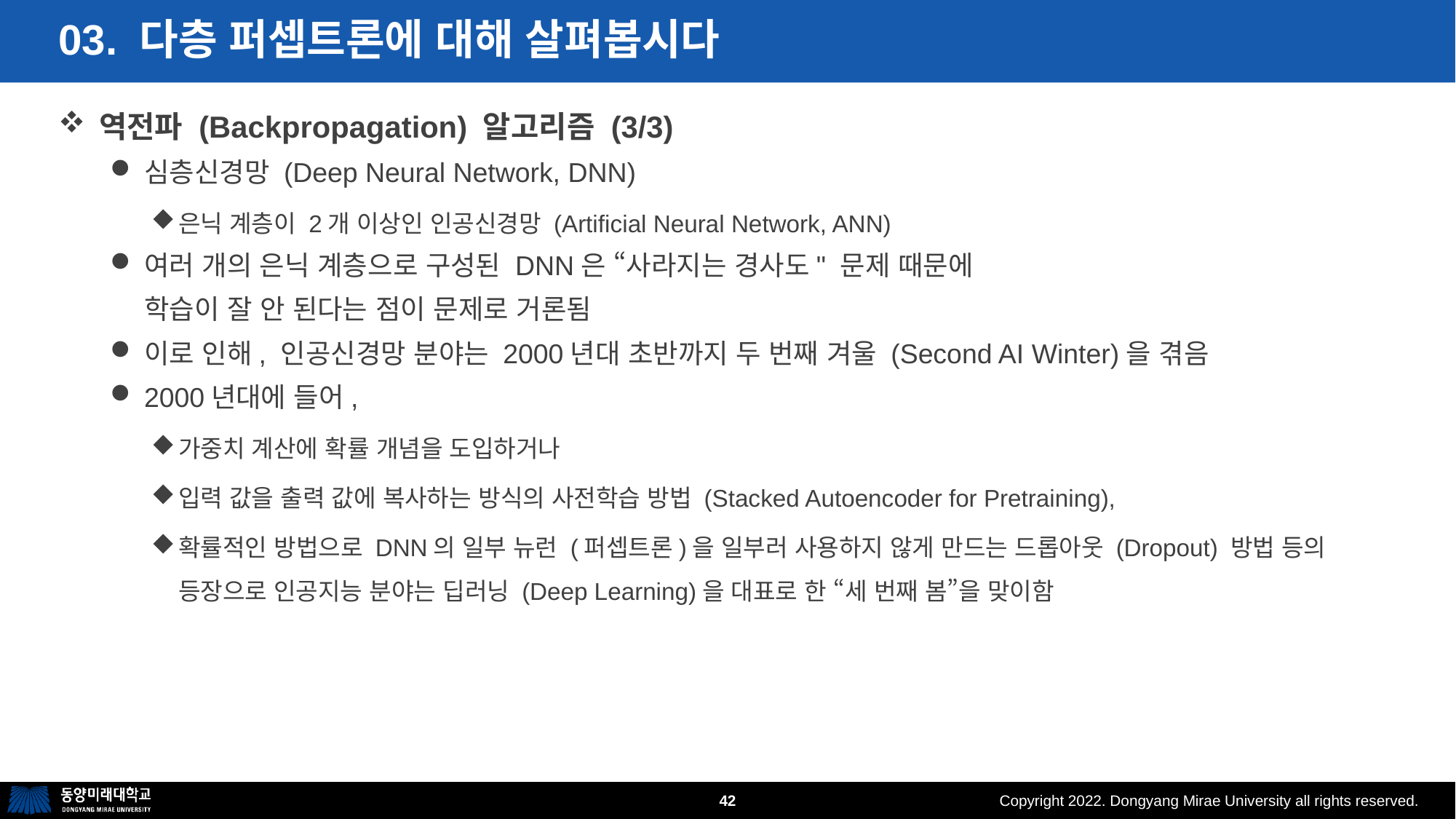

# 03. 다층 퍼셉트론에 대해 살펴봅시다
역전파 (Backpropagation) 알고리즘 (3/3)
심층신경망 (Deep Neural Network, DNN)
은닉 계층이 2개 이상인 인공신경망 (Artificial Neural Network, ANN)
여러 개의 은닉 계층으로 구성된 DNN은 “사라지는 경사도" 문제 때문에
학습이 잘 안 된다는 점이 문제로 거론됨
이로 인해, 인공신경망 분야는 2000년대 초반까지 두 번째 겨울 (Second AI Winter)을 겪음
2000년대에 들어,
가중치 계산에 확률 개념을 도입하거나
입력 값을 출력 값에 복사하는 방식의 사전학습 방법 (Stacked Autoencoder for Pretraining),
확률적인 방법으로 DNN의 일부 뉴런 (퍼셉트론)을 일부러 사용하지 않게 만드는 드롭아웃 (Dropout) 방법 등의
등장으로 인공지능 분야는 딥러닝 (Deep Learning)을 대표로 한 “세 번째 봄”을 맞이함
42